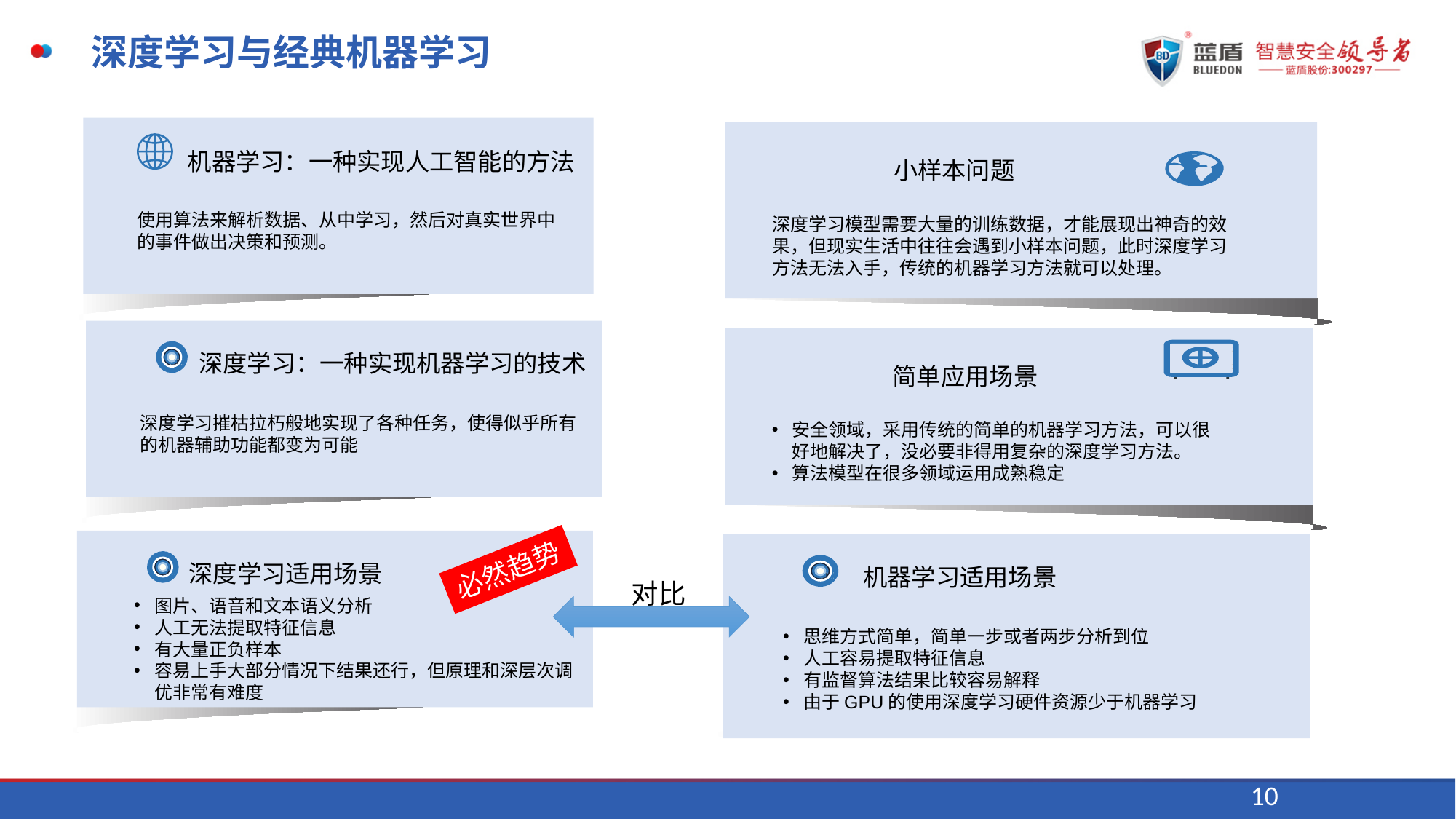

深度学习与经典机器学习

机器学习：一种实现人工智能的方法
使用算法来解析数据、从中学习，然后对真实世界中的事件做出决策和预测。

小样本问题
深度学习模型需要大量的训练数据，才能展现出神奇的效果，但现实生活中往往会遇到小样本问题，此时深度学习方法无法入手，传统的机器学习方法就可以处理。

深度学习：一种实现机器学习的技术
深度学习摧枯拉朽般地实现了各种任务，使得似乎所有的机器辅助功能都变为可能

简单应用场景
安全领域，采用传统的简单的机器学习方法，可以很好地解决了，没必要非得用复杂的深度学习方法。
算法模型在很多领域运用成熟稳定

深度学习适用场景
图片、语音和文本语义分析
人工无法提取特征信息
有大量正负样本
容易上手大部分情况下结果还行，但原理和深层次调优非常有难度

机器学习适用场景
思维方式简单，简单一步或者两步分析到位
人工容易提取特征信息
有监督算法结果比较容易解释
由于GPU的使用深度学习硬件资源少于机器学习

必然趋势
对比